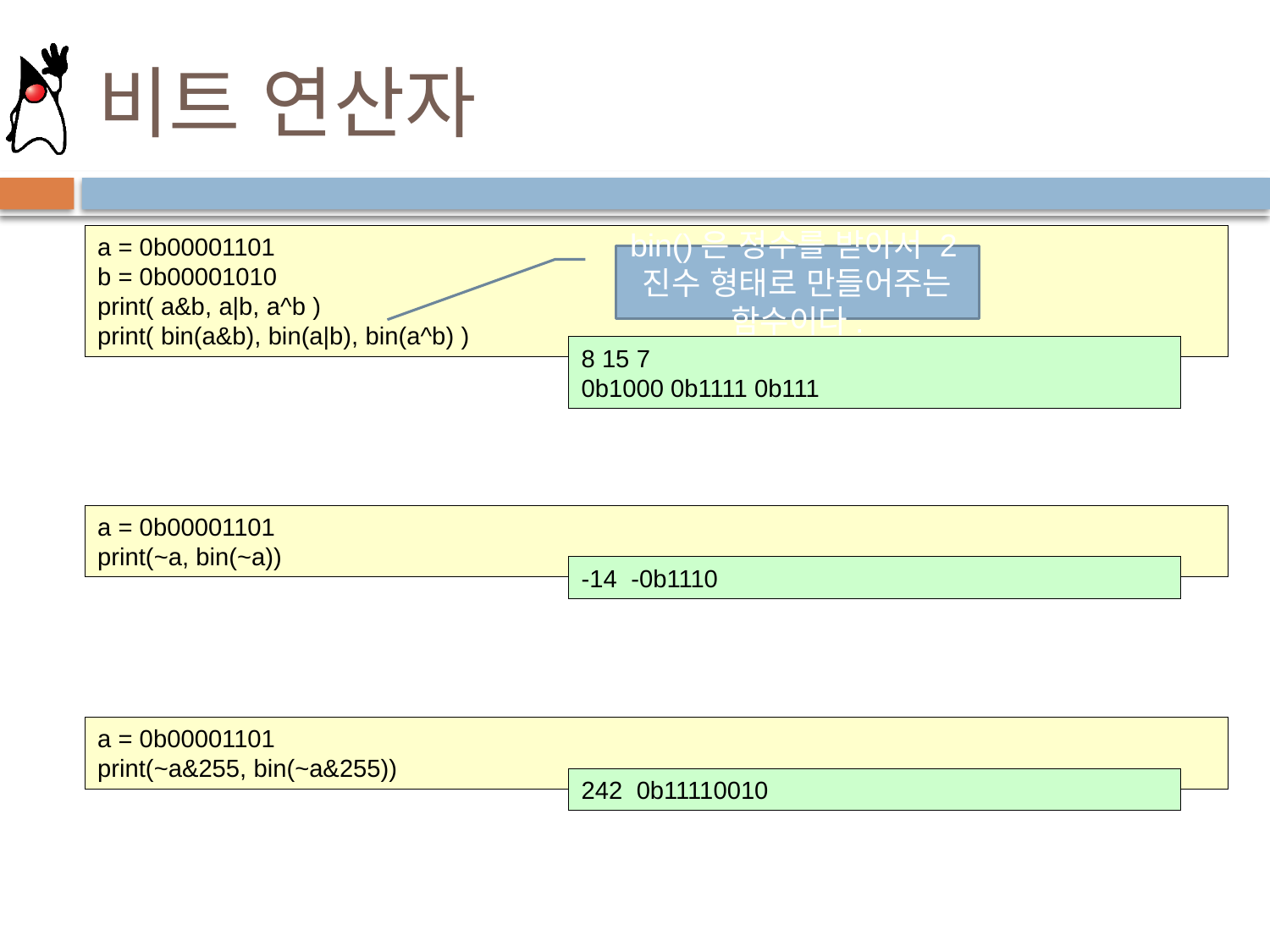

# 비트 연산자
a = 0b00001101
b = 0b00001010
print( a&b, a|b, a^b )
print( bin(a&b), bin(a|b), bin(a^b) )
bin()은 정수를 받아서 2진수 형태로 만들어주는 함수이다.
8 15 7
0b1000 0b1111 0b111
a = 0b00001101
print(~a, bin(~a))
-14  -0b1110
a = 0b00001101
print(~a&255, bin(~a&255))
242  0b11110010